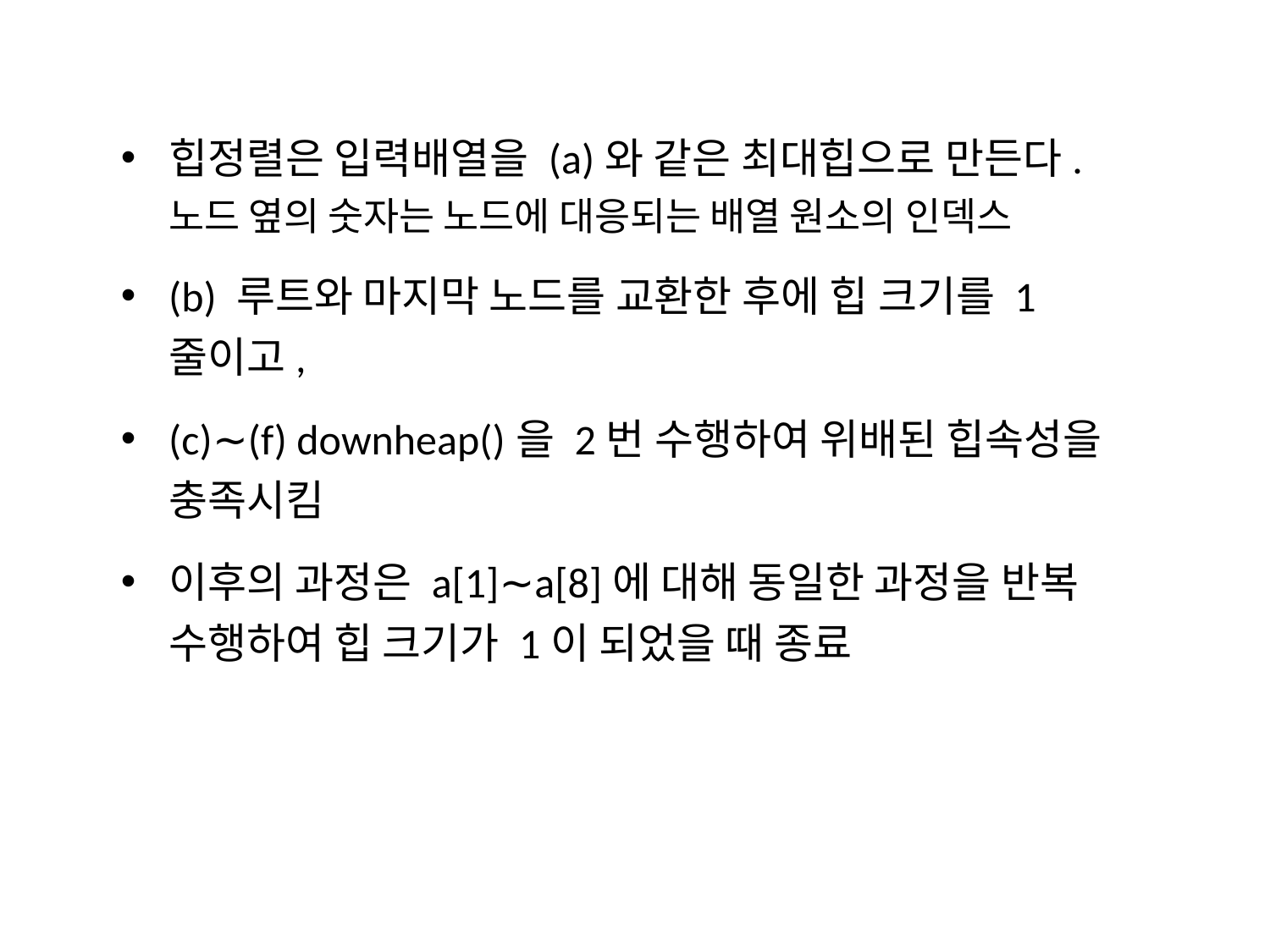

힙정렬은 입력배열을 (a)와 같은 최대힙으로 만든다. 노드 옆의 숫자는 노드에 대응되는 배열 원소의 인덱스
(b) 루트와 마지막 노드를 교환한 후에 힙 크기를 1 줄이고,
(c)∼(f) downheap()을 2번 수행하여 위배된 힙속성을 충족시킴
이후의 과정은 a[1]∼a[8]에 대해 동일한 과정을 반복 수행하여 힙 크기가 1이 되었을 때 종료